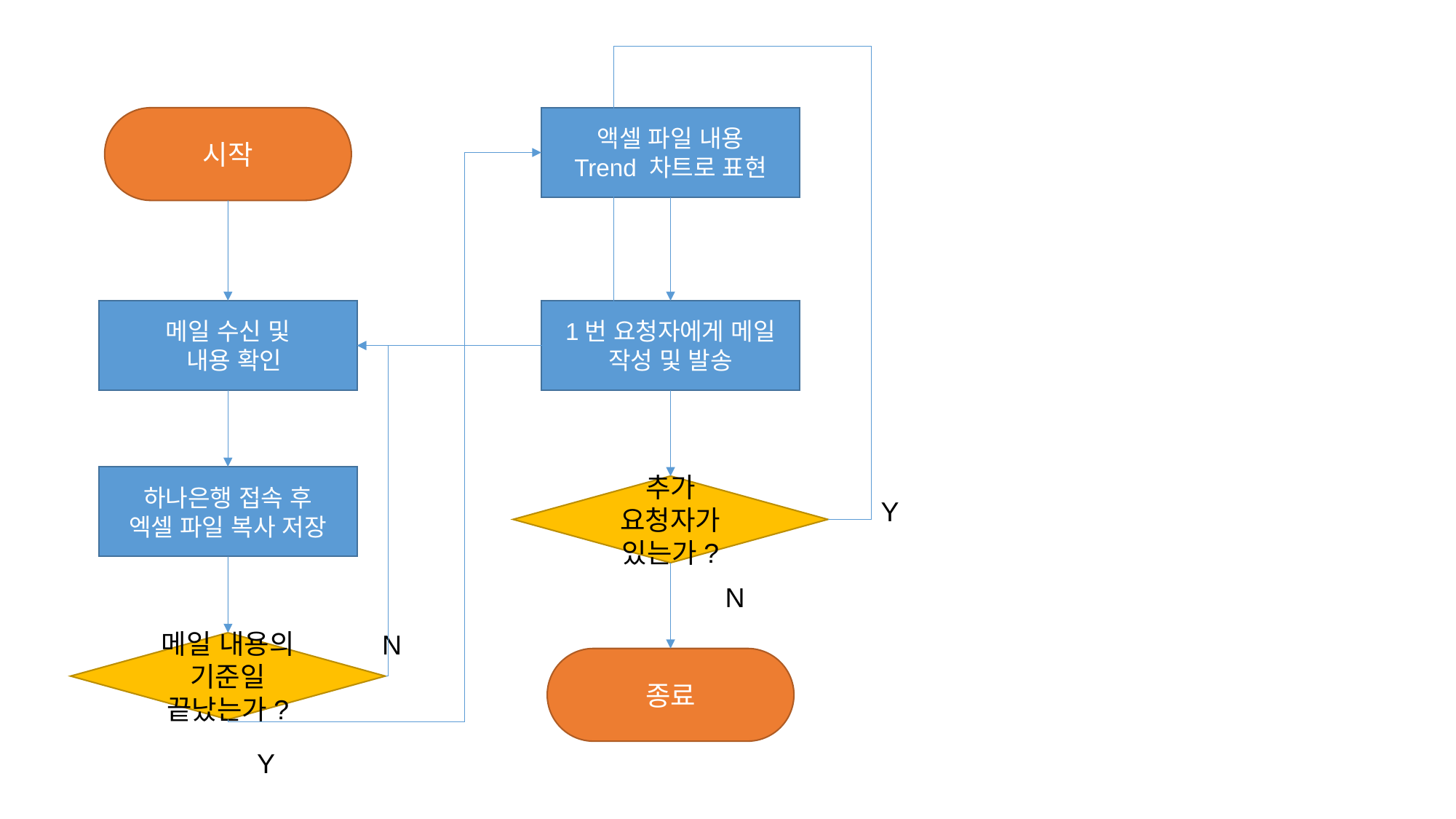

시작
액셀 파일 내용
Trend 차트로 표현
1번 요청자에게 메일 작성 및 발송
메일 수신 및
 내용 확인
하나은행 접속 후
엑셀 파일 복사 저장
추가 요청자가 있는가?
Y
N
N
메일 내용의 기준일 끝났는가?
종료
Y